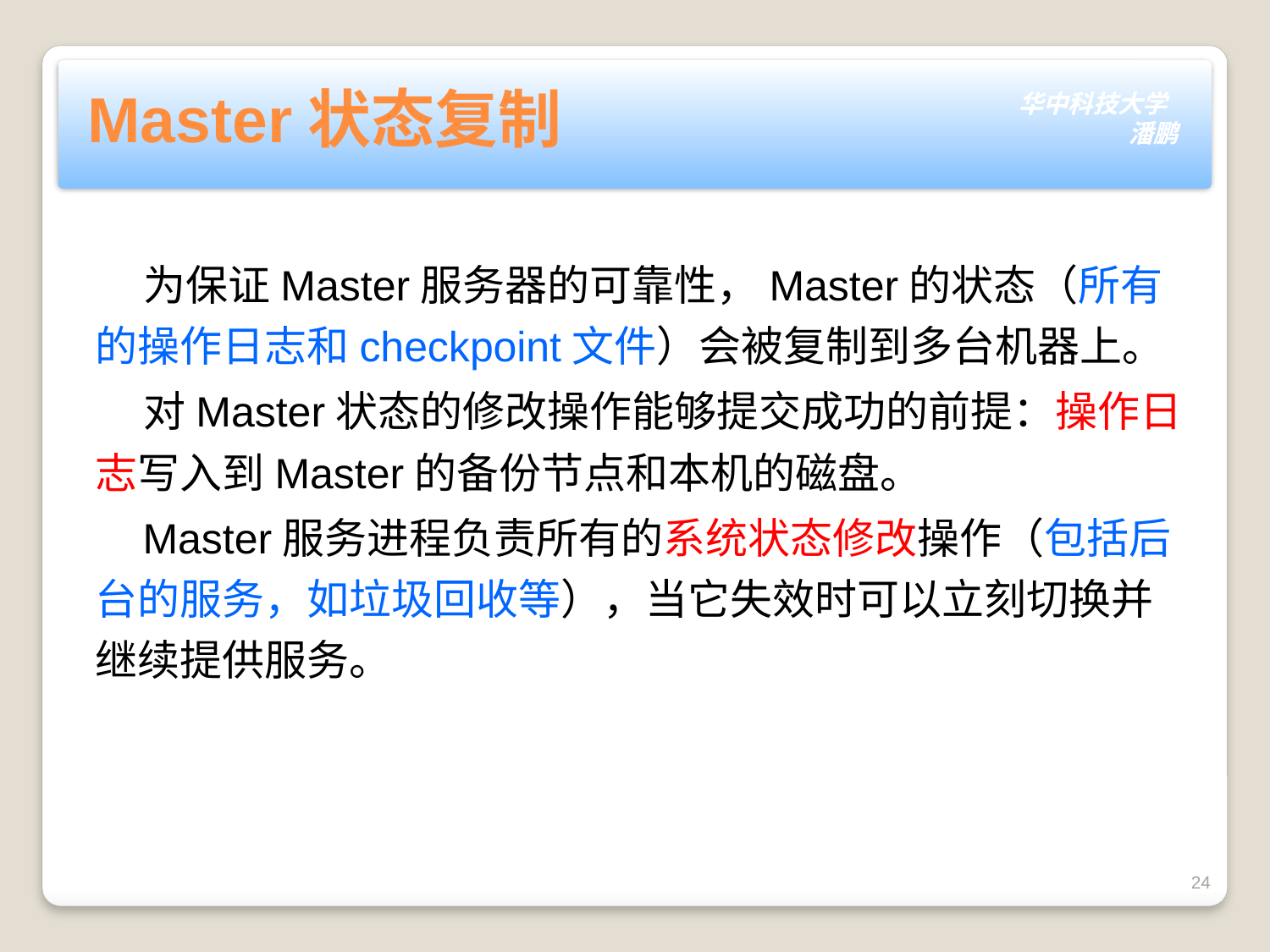

# Master状态复制
    为保证Master服务器的可靠性，Master的状态（所有的操作日志和checkpoint文件）会被复制到多台机器上。
    对Master状态的修改操作能够提交成功的前提：操作日志写入到Master的备份节点和本机的磁盘。
    Master服务进程负责所有的系统状态修改操作（包括后台的服务，如垃圾回收等），当它失效时可以立刻切换并继续提供服务。
24